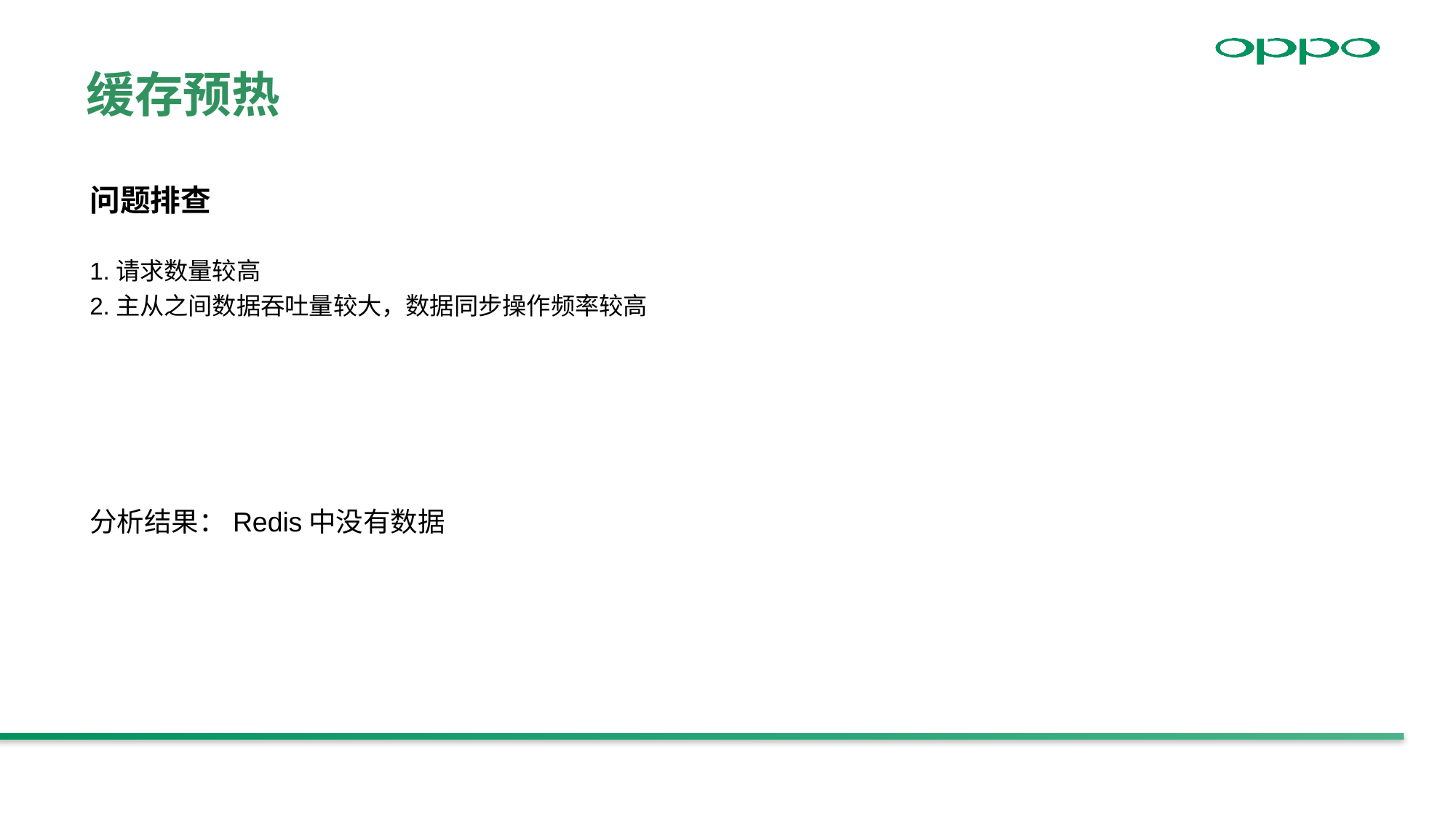

缓存预热

问题排查

1.请求数量较高
2.主从之间数据吞吐量较大，数据同步操作频率较高

分析结果：Redis中没有数据